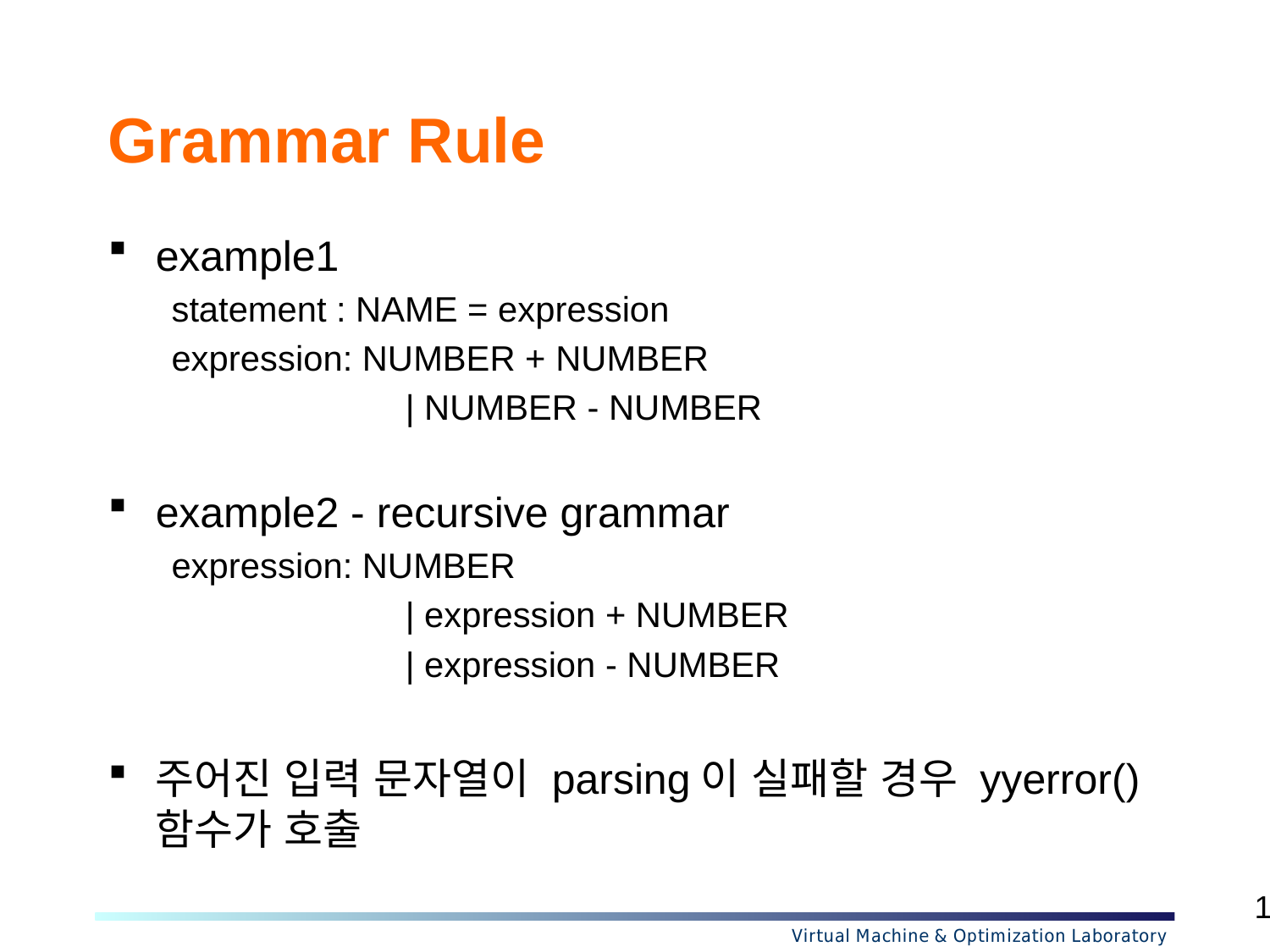

# Grammar Rule
example1
statement : NAME = expression
expression: NUMBER + NUMBER
	           | NUMBER - NUMBER

example2 - recursive grammar
expression: NUMBER
	           | expression + NUMBER
	           | expression - NUMBER

주어진 입력 문자열이 parsing이 실패할 경우 yyerror()함수가 호출